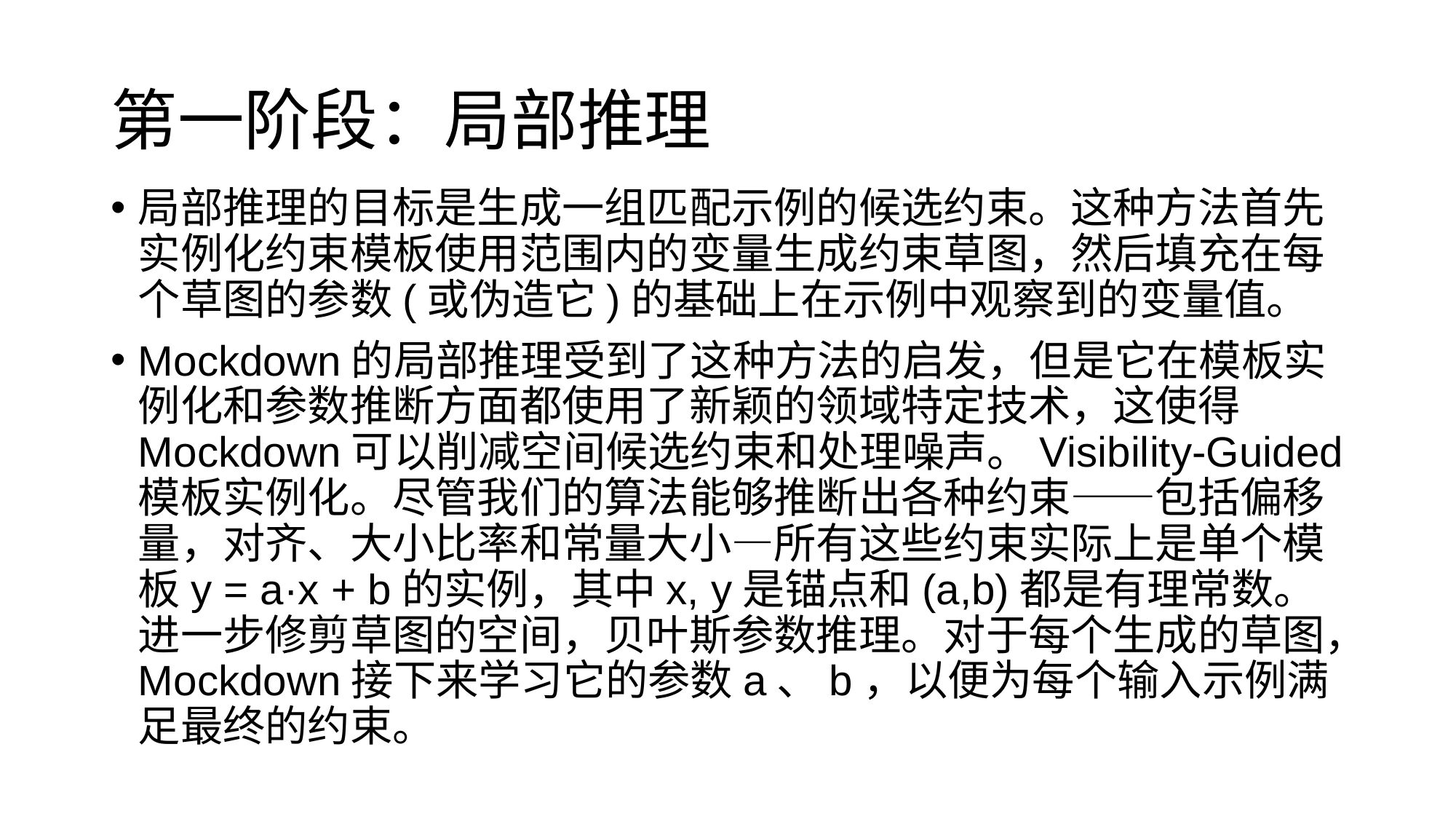

# 第一阶段：局部推理
局部推理的目标是生成一组匹配示例的候选约束。这种方法首先实例化约束模板使用范围内的变量生成约束草图，然后填充在每个草图的参数(或伪造它)的基础上在示例中观察到的变量值。
Mockdown的局部推理受到了这种方法的启发，但是它在模板实例化和参数推断方面都使用了新颖的领域特定技术，这使得Mockdown可以削减空间候选约束和处理噪声。Visibility-Guided模板实例化。尽管我们的算法能够推断出各种约束——包括偏移量，对齐、大小比率和常量大小—所有这些约束实际上是单个模板y = a·x + b的实例，其中x, y是锚点和(a,b)都是有理常数。进一步修剪草图的空间，贝叶斯参数推理。对于每个生成的草图，Mockdown接下来学习它的参数a、b，以便为每个输入示例满足最终的约束。